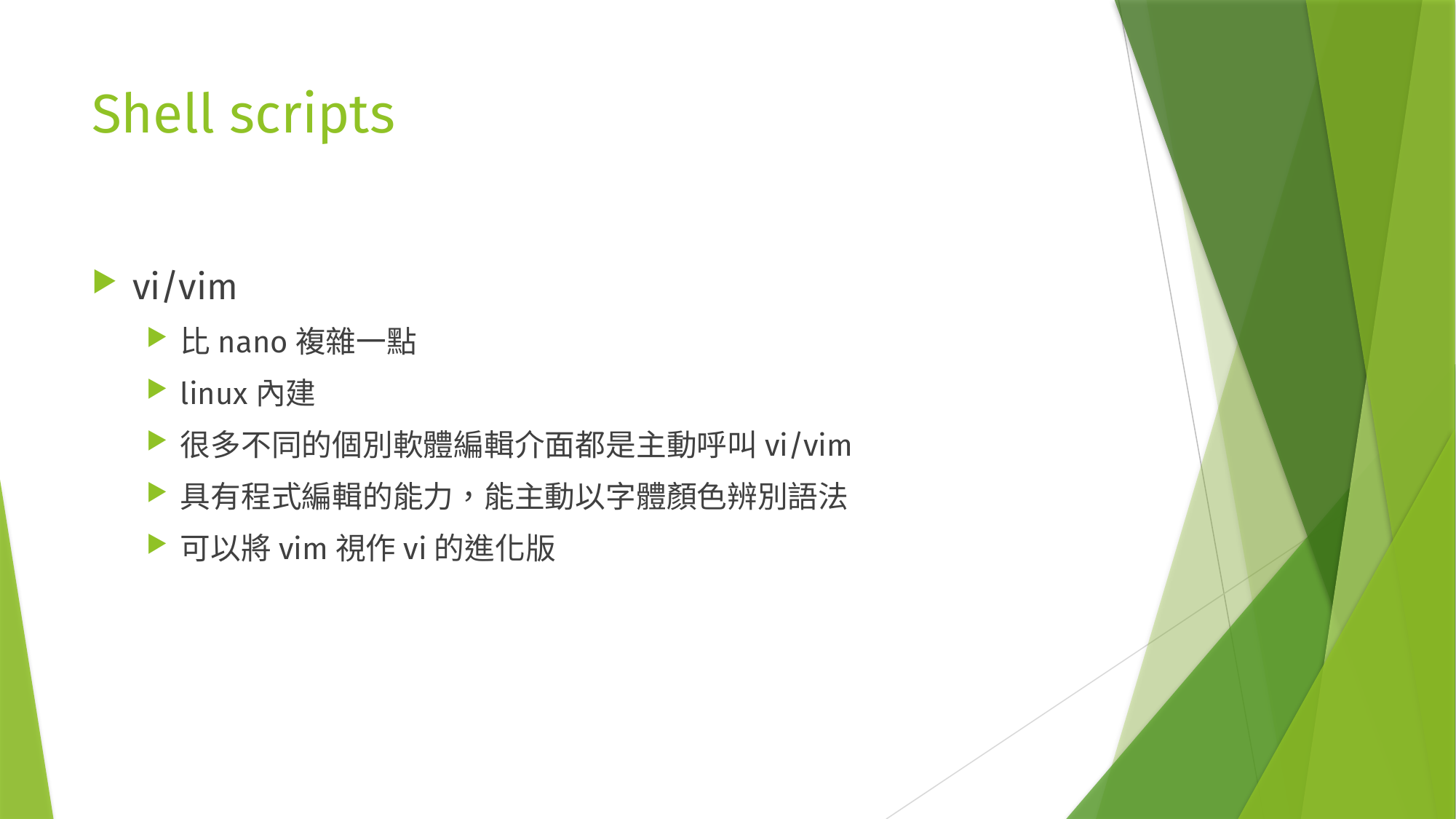

# Shell scripts
vi/vim
比nano複雜一點
linux內建
很多不同的個別軟體編輯介面都是主動呼叫vi/vim
具有程式編輯的能力，能主動以字體顏色辨別語法
可以將vim視作vi的進化版